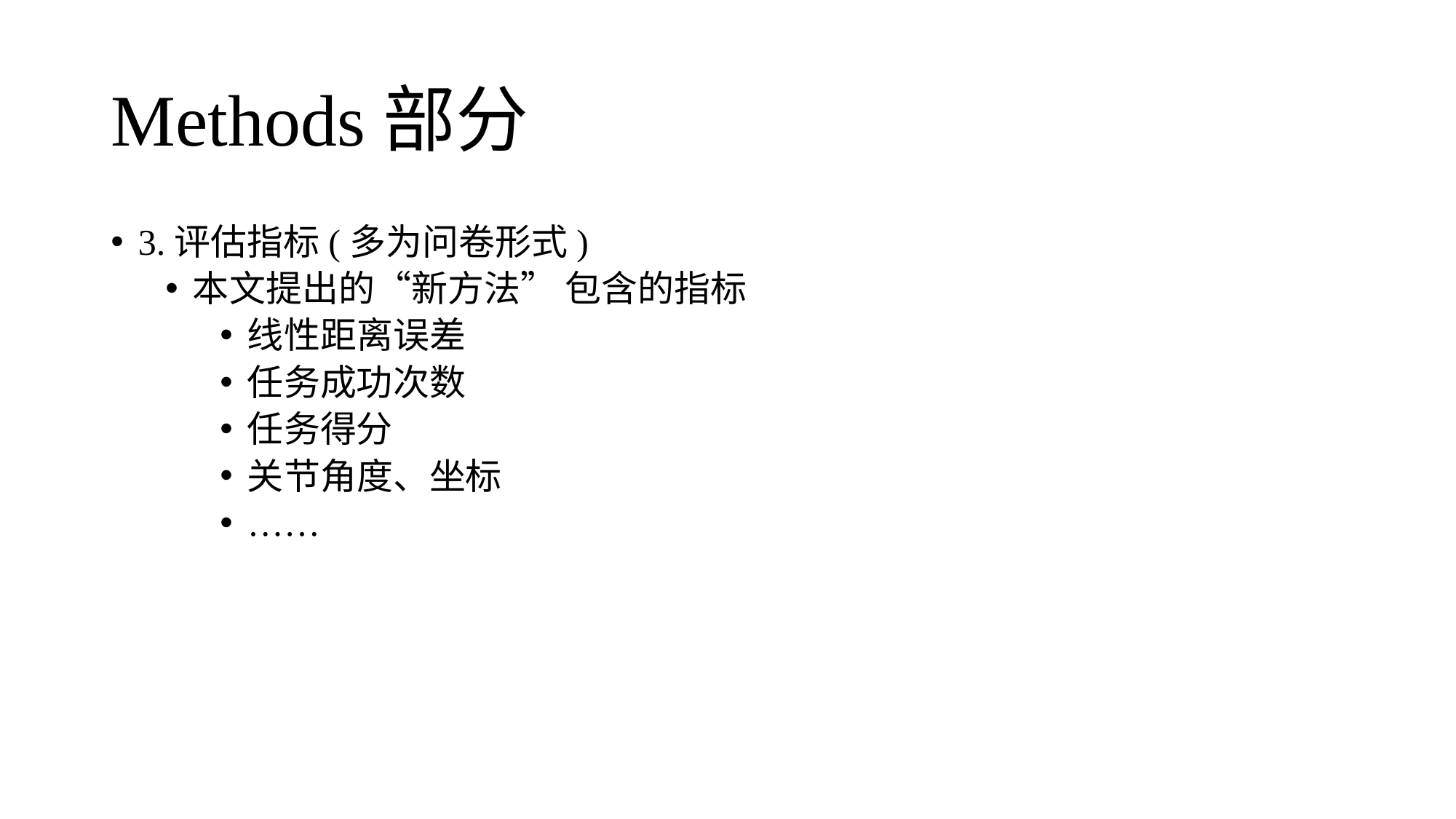

# Methods部分
3.评估指标(多为问卷形式)
本文提出的“新方法” 包含的指标
线性距离误差
任务成功次数
任务得分
关节角度、坐标
……